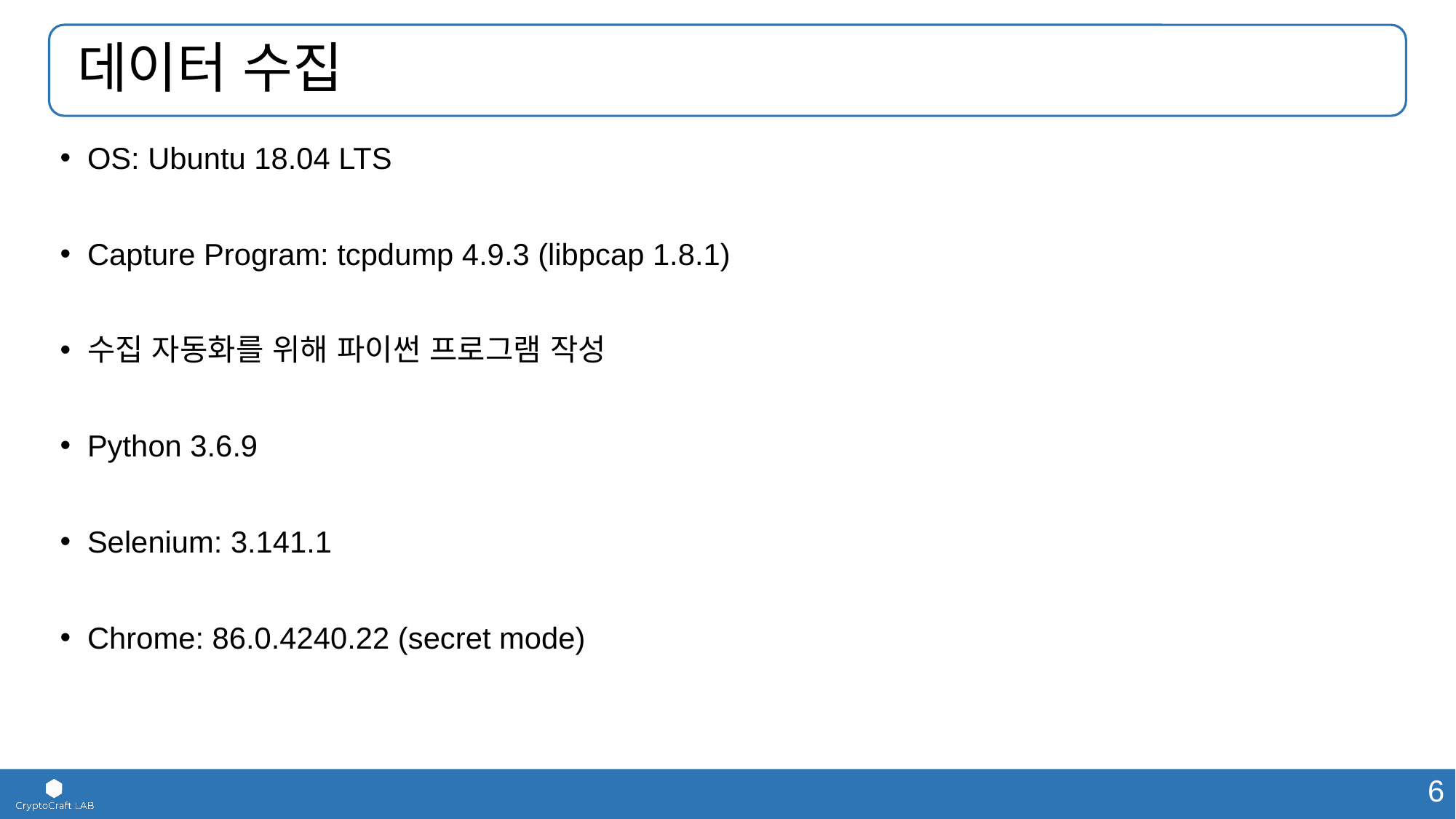

# 데이터 수집
OS: Ubuntu 18.04 LTS

Capture Program: tcpdump 4.9.3 (libpcap 1.8.1)

수집 자동화를 위해 파이썬 프로그램 작성

Python 3.6.9

Selenium: 3.141.1

Chrome: 86.0.4240.22 (secret mode)